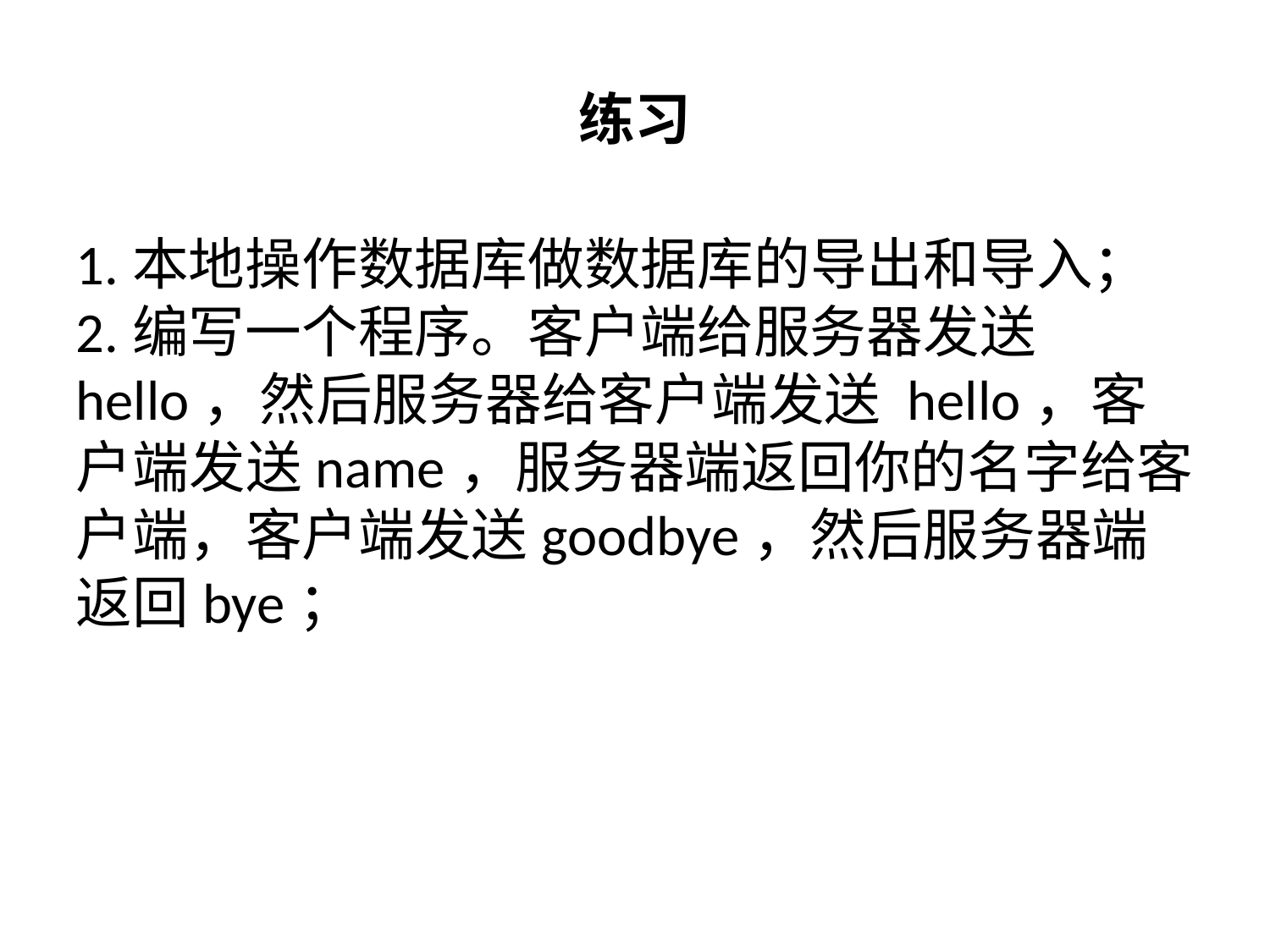

练习
1.本地操作数据库做数据库的导出和导入；
2.编写一个程序。客户端给服务器发送hello，然后服务器给客户端发送 hello，客户端发送name，服务器端返回你的名字给客户端，客户端发送goodbye，然后服务器端返回bye；